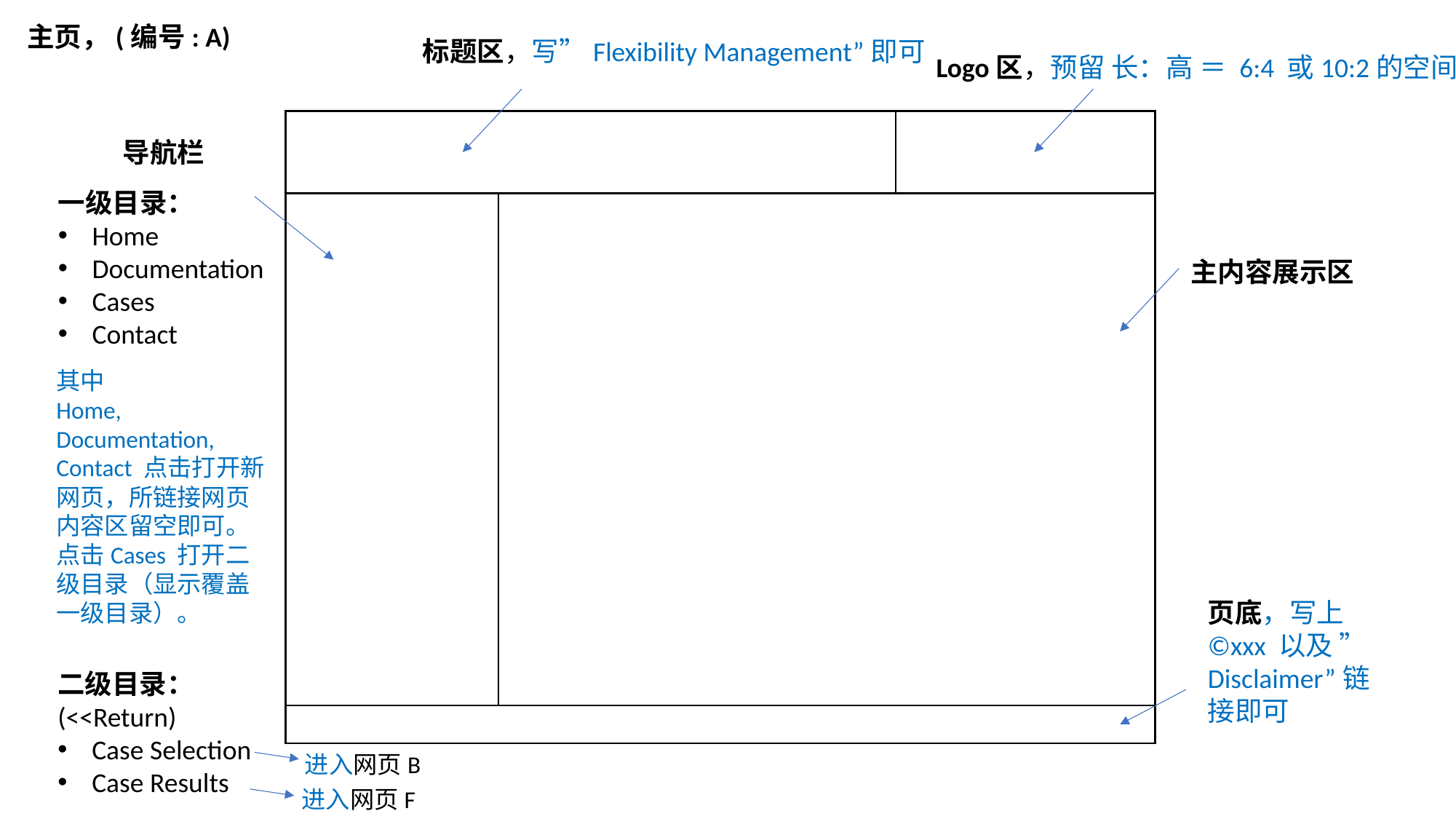

主页，(编号: A)
标题区，写”Flexibility Management”即可
Logo区，预留 长：高 ＝ 6:4 或10:2的空间

导航栏
一级目录：
Home
Documentation
Cases
Contact

主内容展示区
其中
Home, Documentation, Contact 点击打开新网页，所链接网页内容区留空即可。
点击Cases 打开二级目录（显示覆盖一级目录）。
页底，写上©xxx 以及 ”Disclaimer”链接即可
二级目录：
(<<Return)
Case Selection
Case Results

进入网页B
进入网页F